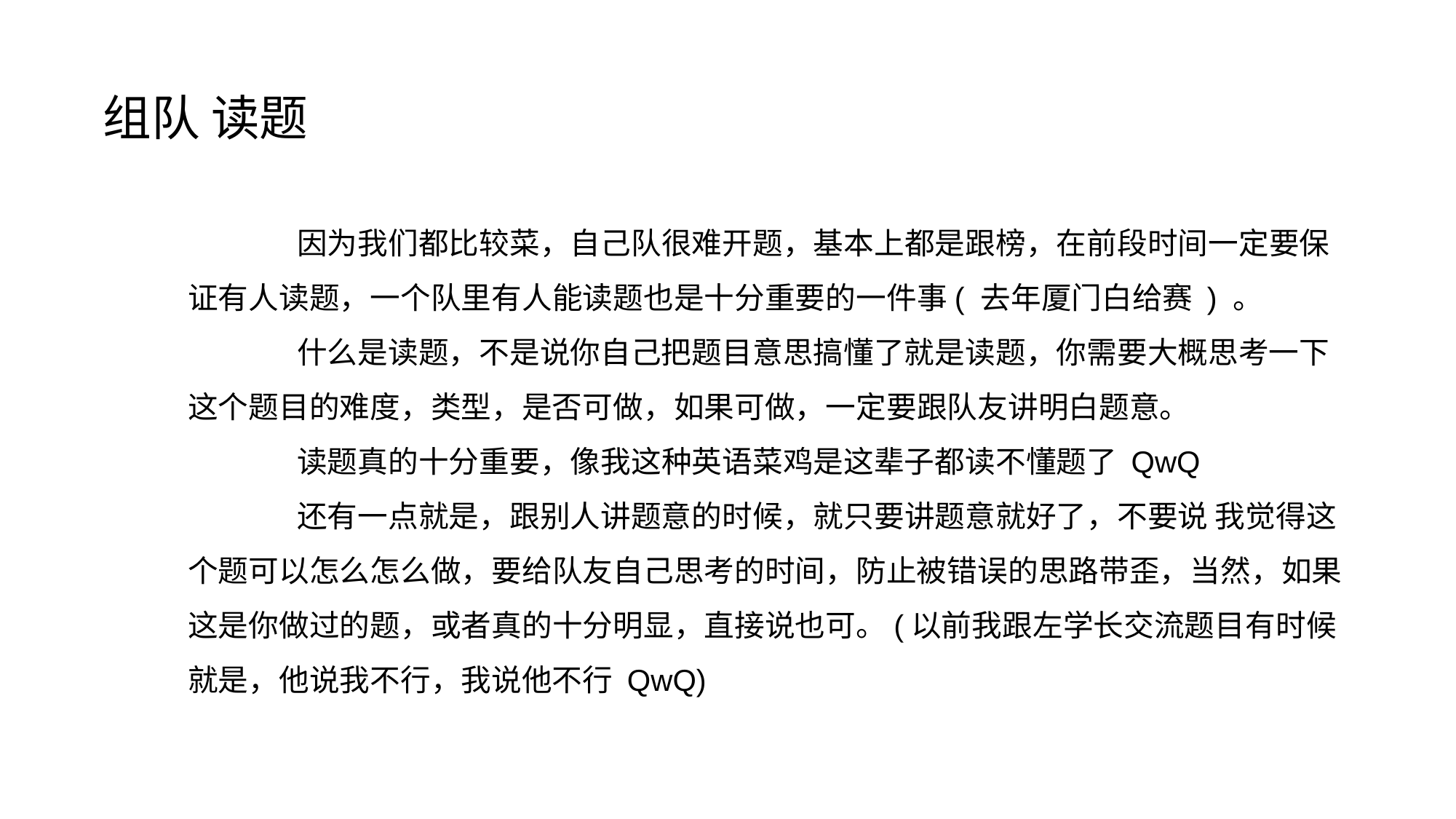

组队 读题
	因为我们都比较菜，自己队很难开题，基本上都是跟榜，在前段时间一定要保证有人读题，一个队里有人能读题也是十分重要的一件事( 去年厦门白给赛 ) 。
	什么是读题，不是说你自己把题目意思搞懂了就是读题，你需要大概思考一下这个题目的难度，类型，是否可做，如果可做，一定要跟队友讲明白题意。
	读题真的十分重要，像我这种英语菜鸡是这辈子都读不懂题了 QwQ
	还有一点就是，跟别人讲题意的时候，就只要讲题意就好了，不要说 我觉得这个题可以怎么怎么做，要给队友自己思考的时间，防止被错误的思路带歪，当然，如果这是你做过的题，或者真的十分明显，直接说也可。(以前我跟左学长交流题目有时候就是，他说我不行，我说他不行 QwQ)